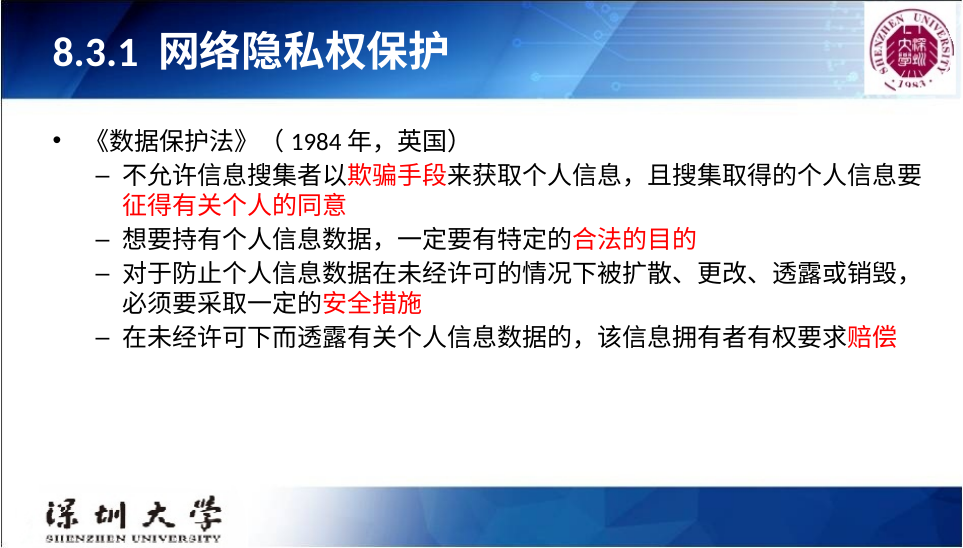

# 8.3.1 网络隐私权保护
《数据保护法》（1984年，英国）
不允许信息搜集者以欺骗手段来获取个人信息，且搜集取得的个人信息要征得有关个人的同意
想要持有个人信息数据，一定要有特定的合法的目的
对于防止个人信息数据在未经许可的情况下被扩散、更改、透露或销毁，必须要采取一定的安全措施
在未经许可下而透露有关个人信息数据的，该信息拥有者有权要求赔偿
306